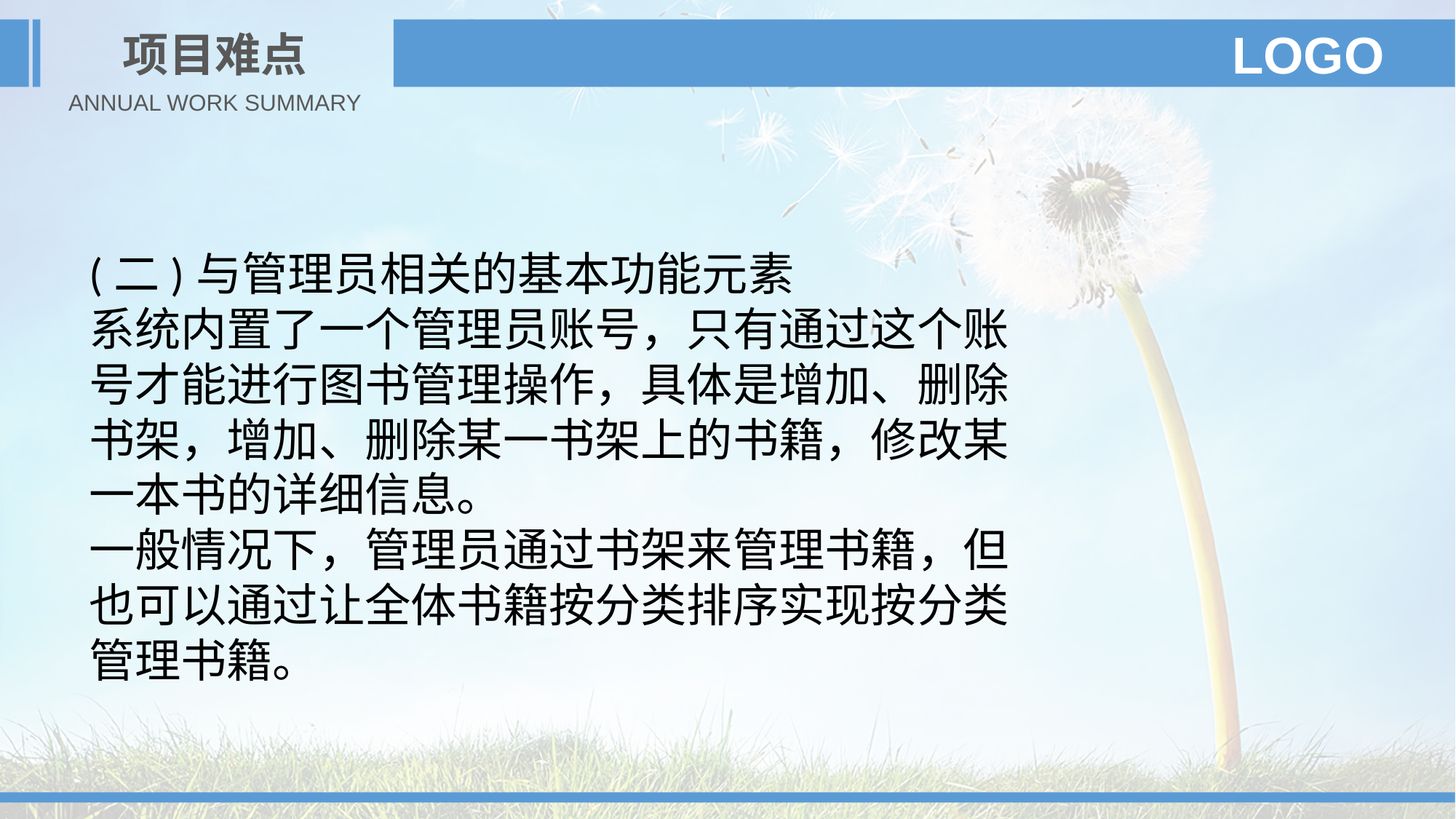

项目难点
LOGO
ANNUAL WORK SUMMARY
(二)与管理员相关的基本功能元素
系统内置了一个管理员账号，只有通过这个账号才能进行图书管理操作，具体是增加、删除书架，增加、删除某一书架上的书籍，修改某一本书的详细信息。
一般情况下，管理员通过书架来管理书籍，但也可以通过让全体书籍按分类排序实现按分类管理书籍。